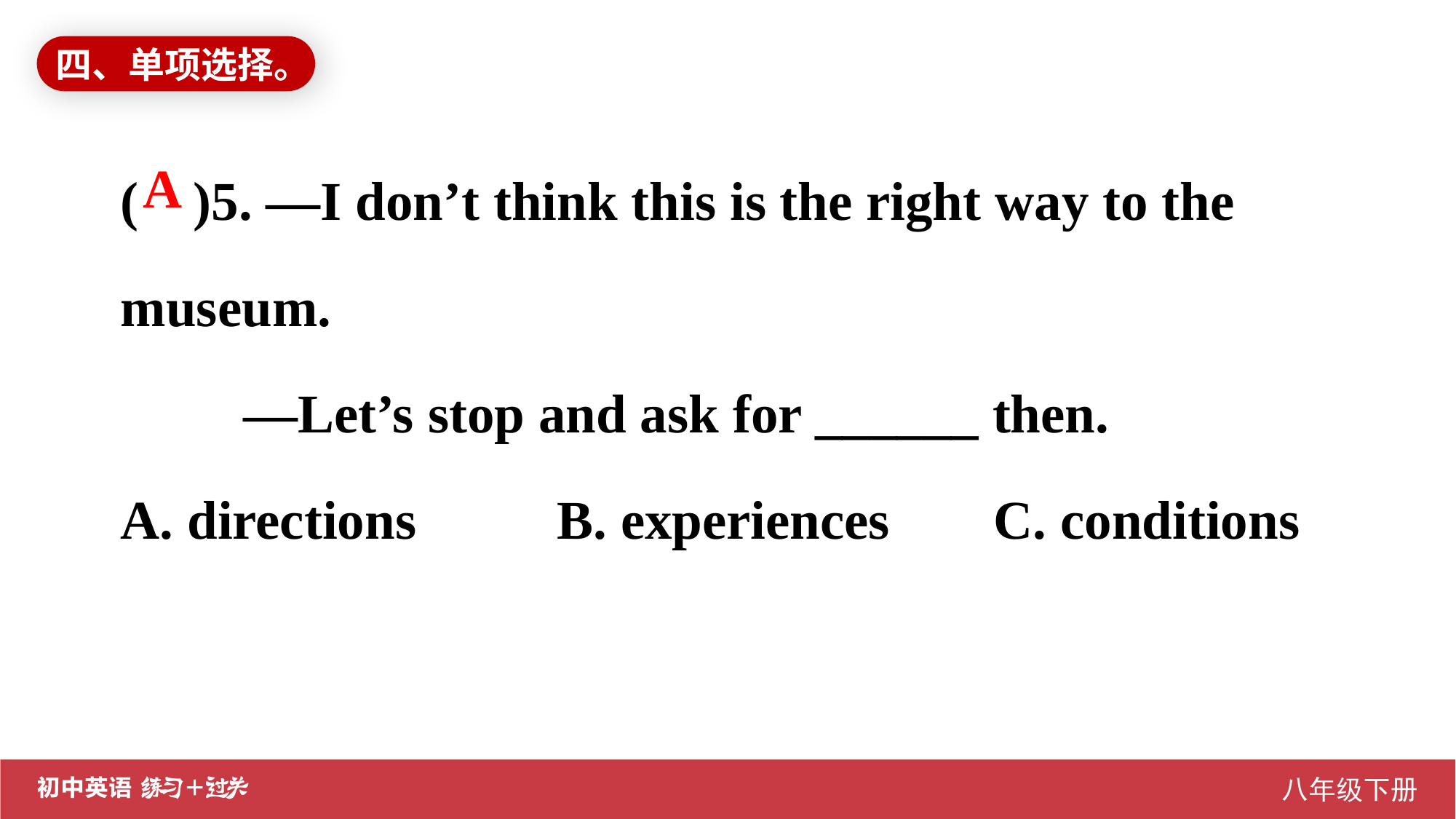

四、单项选择。
(    )5. —I don’t think this is the right way to the museum.
	 —Let’s stop and ask for ______ then.
A. directions		B. experiences	C. conditions
A